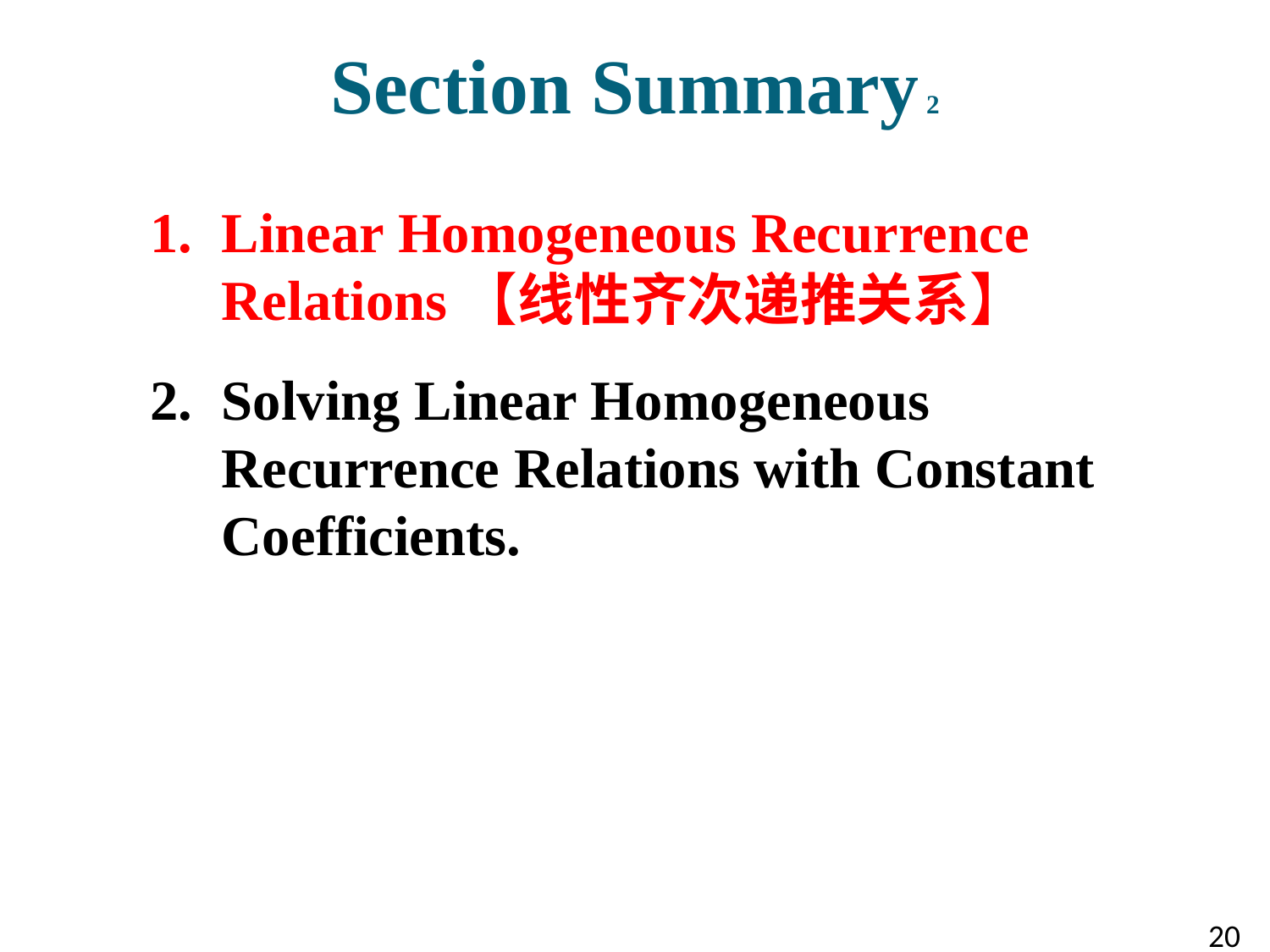

# Section Summary 2
Linear Homogeneous Recurrence Relations【线性齐次递推关系】
Solving Linear Homogeneous Recurrence Relations with Constant Coefficients.